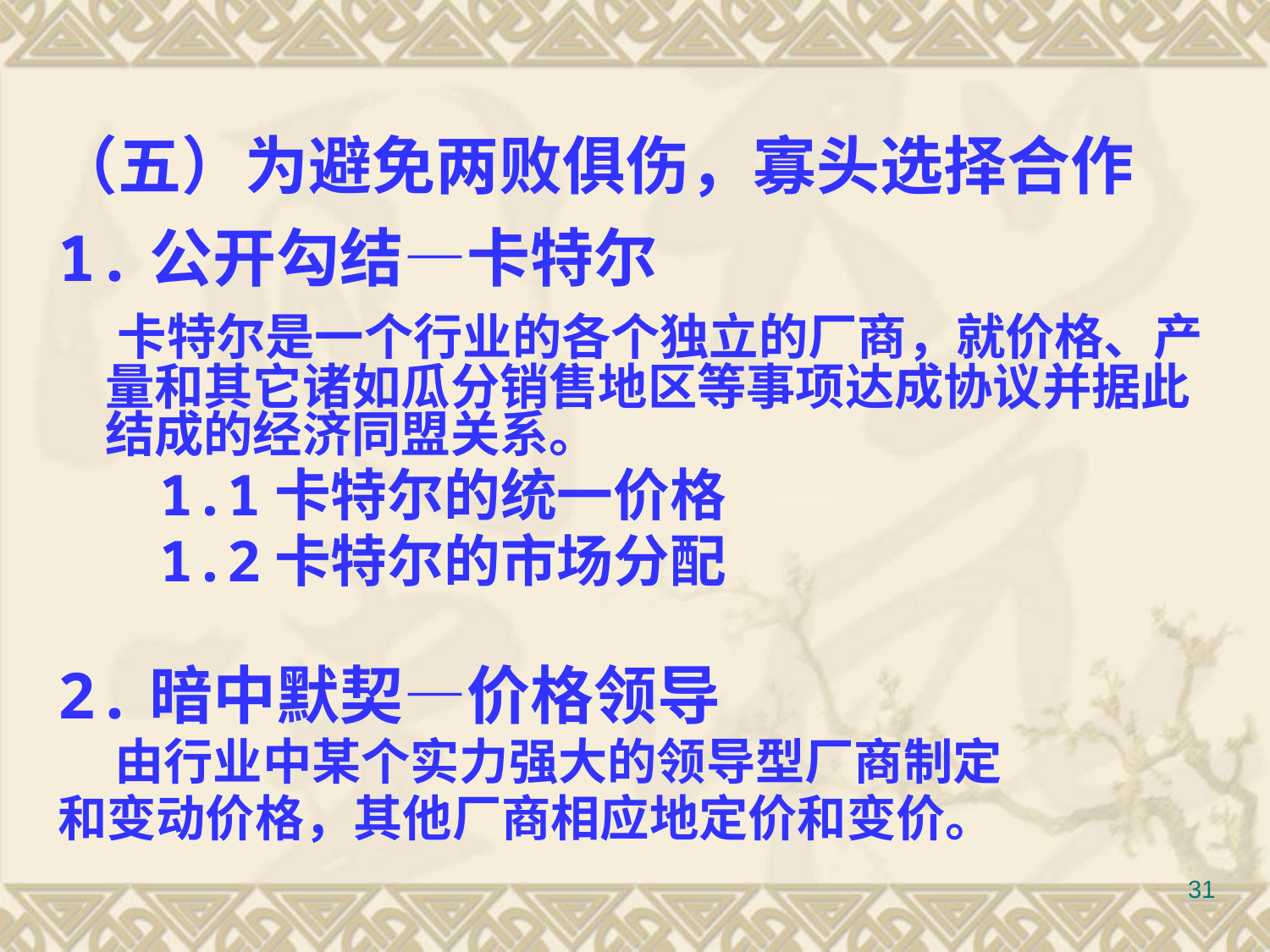

# （五）为避免两败俱伤，寡头选择合作
1.公开勾结—卡特尔
    卡特尔是一个行业的各个独立的厂商，就价格、产量和其它诸如瓜分销售地区等事项达成协议并据此结成的经济同盟关系。
   1.1卡特尔的统一价格
   1.2卡特尔的市场分配

2.暗中默契—价格领导
    由行业中某个实力强大的领导型厂商制定
和变动价格，其他厂商相应地定价和变价。
31